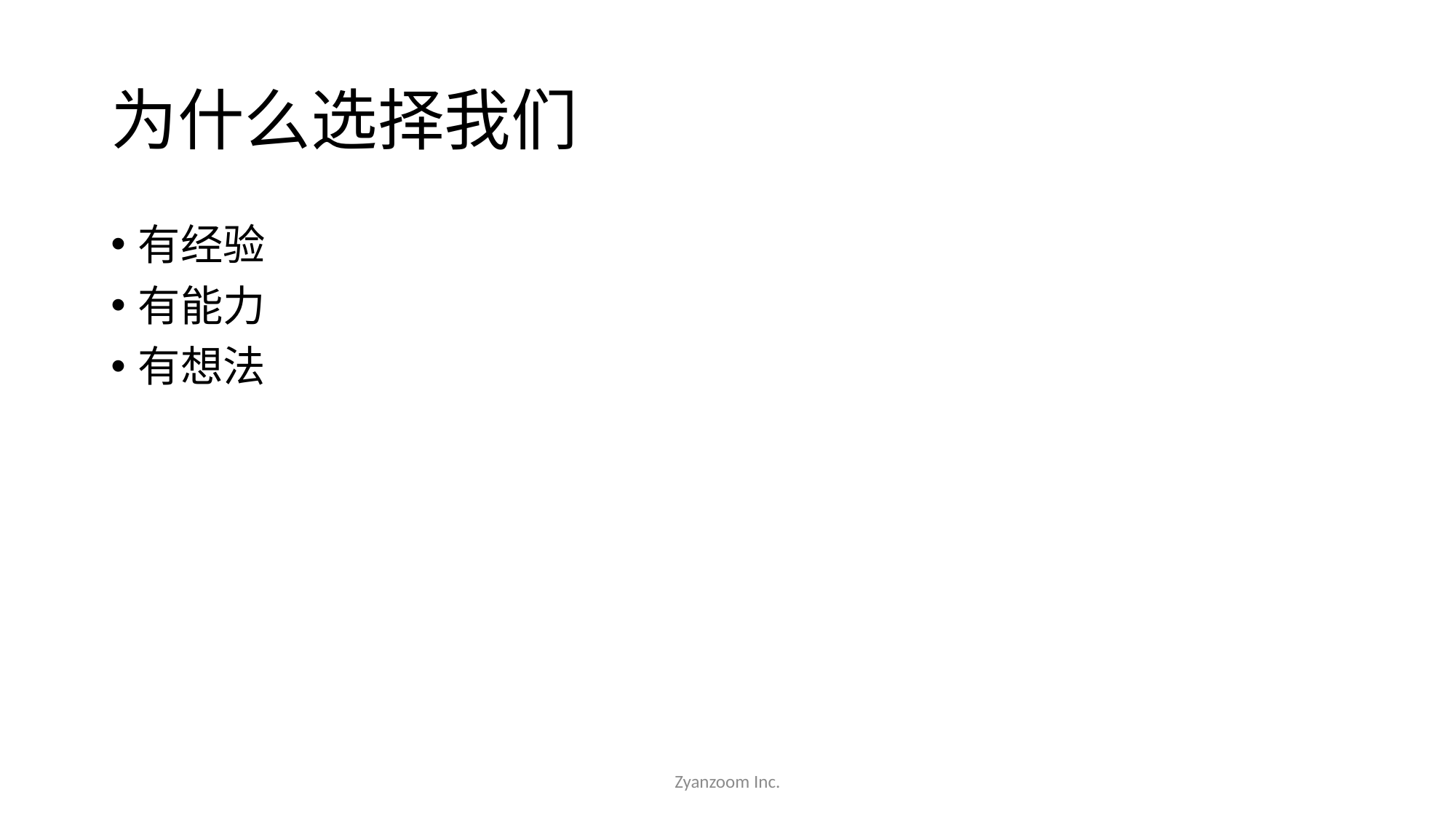

# 为什么选择我们
有经验
有能力
有想法

Zyanzoom Inc.